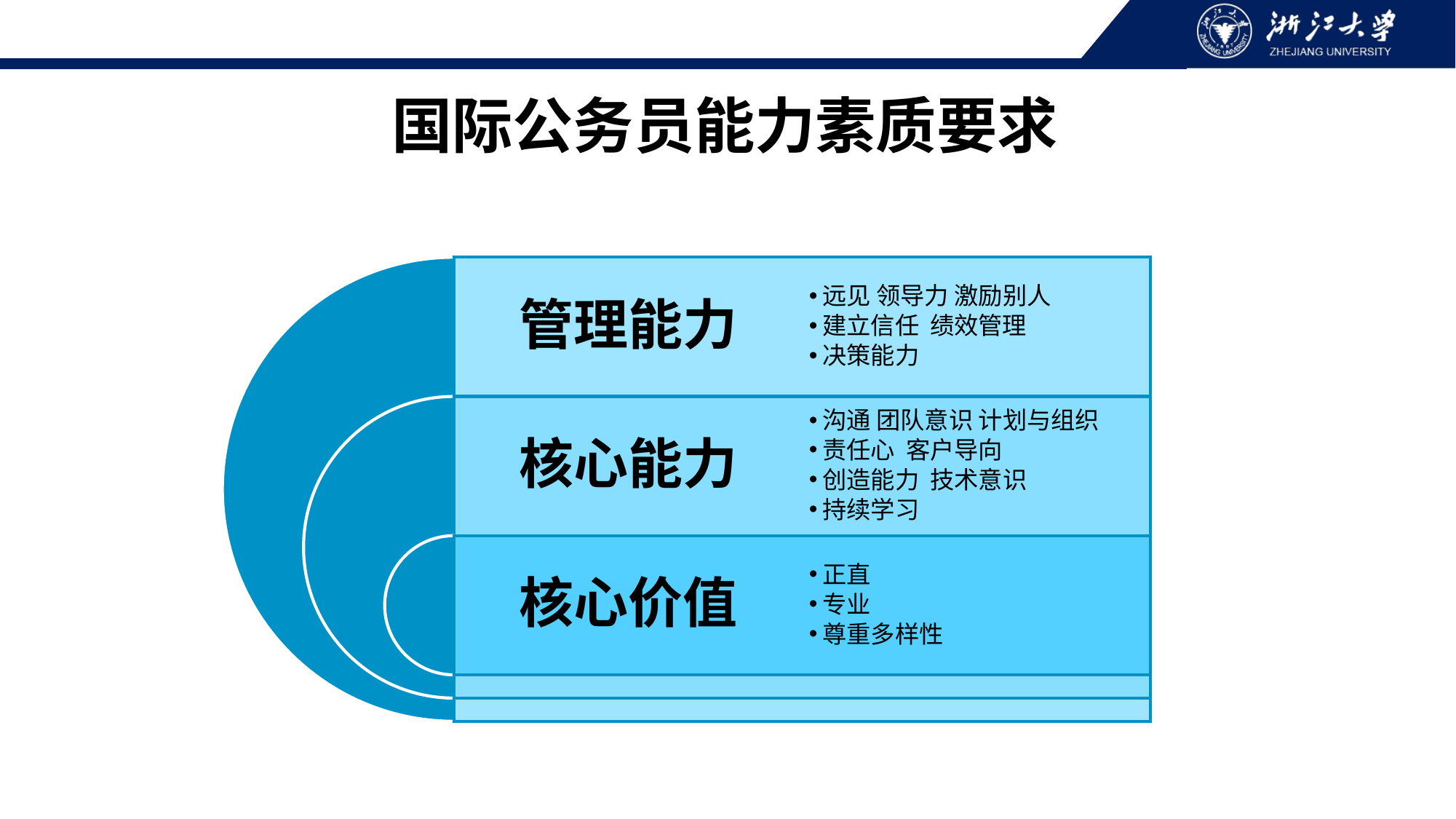

国际公务员能力素质要求

管理能力

远见 领导力 激励别人
建立信任  绩效管理
决策能力

核心能力

沟通 团队意识 计划与组织
责任心  客户导向
创造能力  技术意识
持续学习

核心价值

正直
专业
尊重多样性